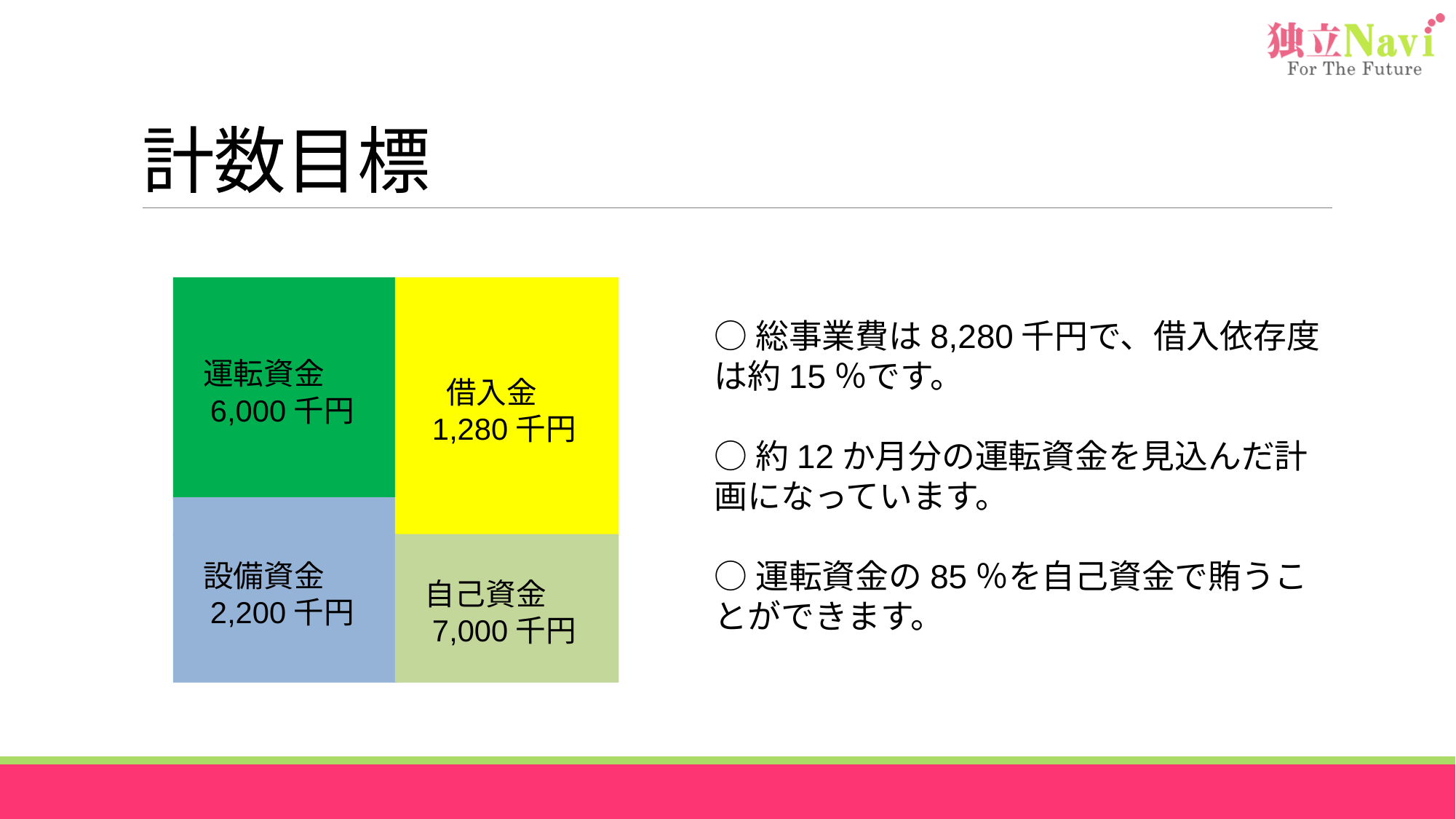

# 計数目標

運転資金
借入金
6,000千円
1,280千円

設備資金
自己資金
2,200千円
7,000千円
○総事業費は8,280千円で、借入依存度は約15％です。

○約12か月分の運転資金を見込んだ計画になっています。

○運転資金の85％を自己資金で賄うことができます。